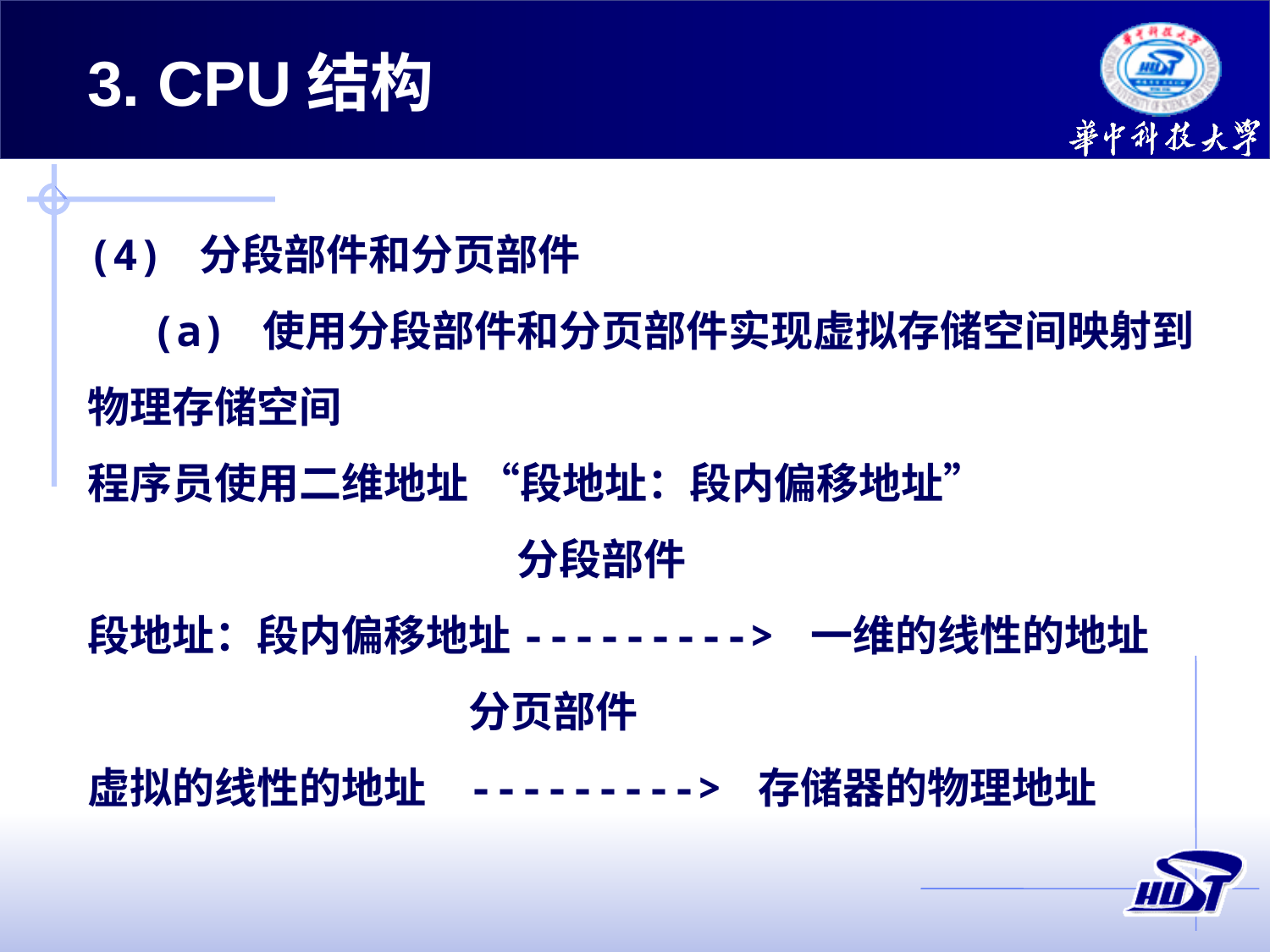

3. CPU结构
(4) 分段部件和分页部件
(a) 使用分段部件和分页部件实现虚拟存储空间映射到物理存储空间
程序员使用二维地址 “段地址：段内偏移地址”
    分段部件
段地址：段内偏移地址---------> 一维的线性的地址
分页部件
虚拟的线性的地址	---------> 存储器的物理地址